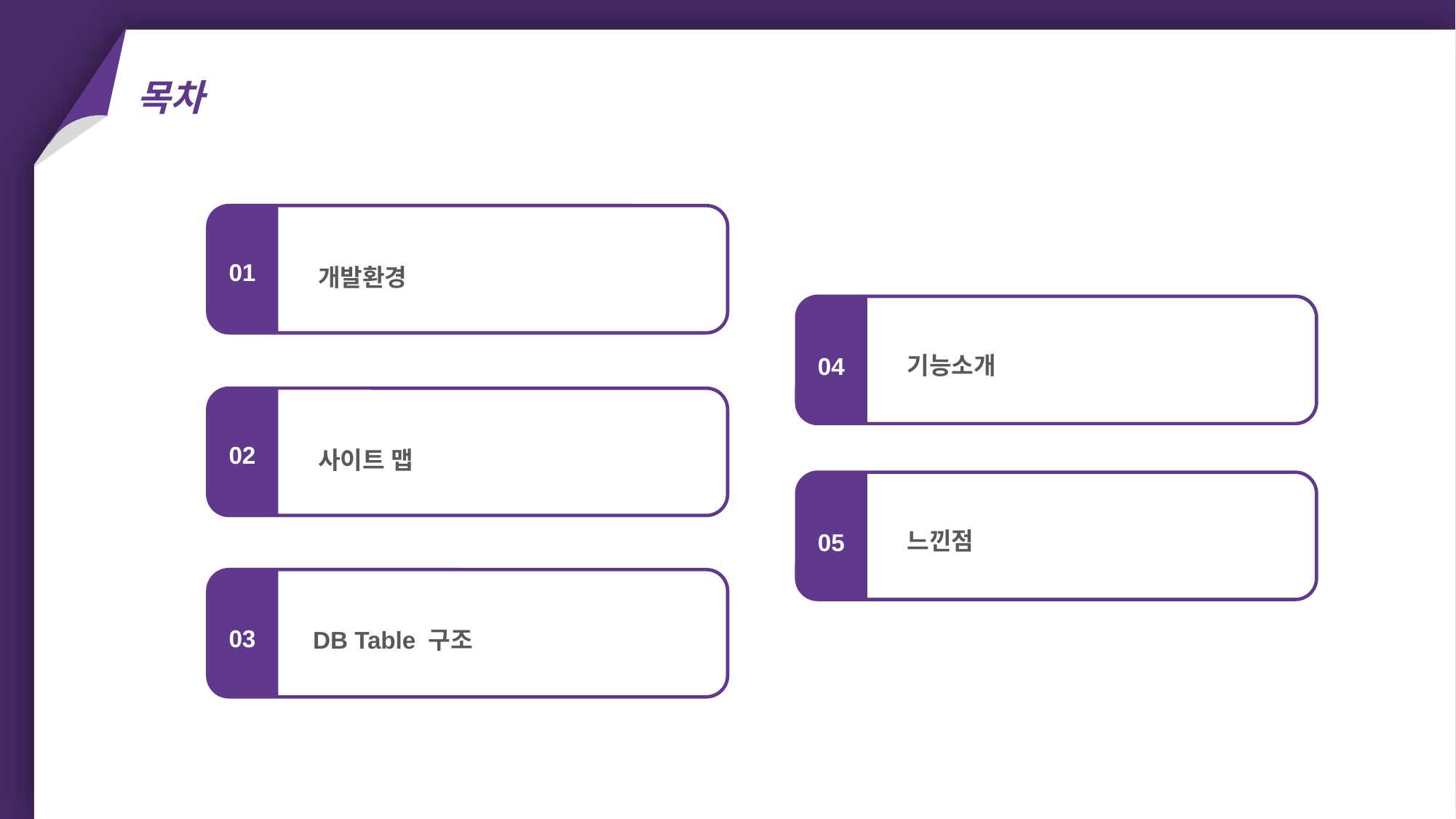

# 목차

개발환경
01

기능소개
04

사이트 맵
02

느낀점
05

DB Table 구조
03